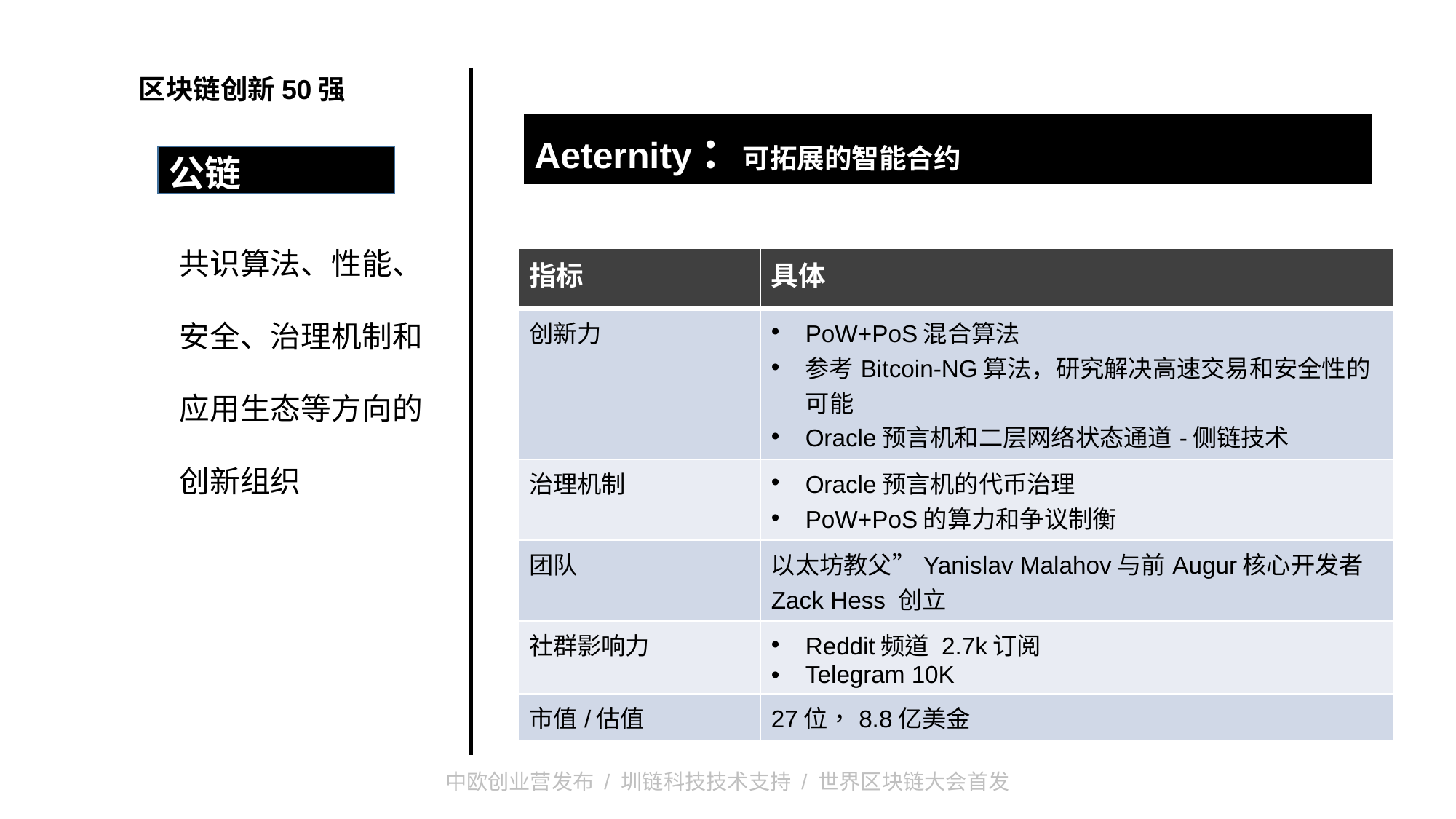

区块链创新50强
| Aeternity：可拓展的智能合约 |
| --- |
|  |
公链
共识算法、性能、
安全、治理机制和
应用生态等方向的
创新组织
| 指标 | 具体 |
| --- | --- |
| 创新力 | PoW+PoS混合算法 参考Bitcoin-NG算法，研究解决高速交易和安全性的可能 Oracle预言机和二层网络状态通道-侧链技术 |
| 治理机制 | Oracle预言机的代币治理 PoW+PoS的算力和争议制衡 |
| 团队 | 以太坊教父”Yanislav Malahov与前Augur核心开发者Zack Hess 创立 |
| 社群影响力 | Reddit频道 2.7k订阅 Telegram 10K |
| 市值/估值 | 27位，8.8亿美金 |
中欧创业营发布 / 圳链科技技术支持 / 世界区块链大会首发